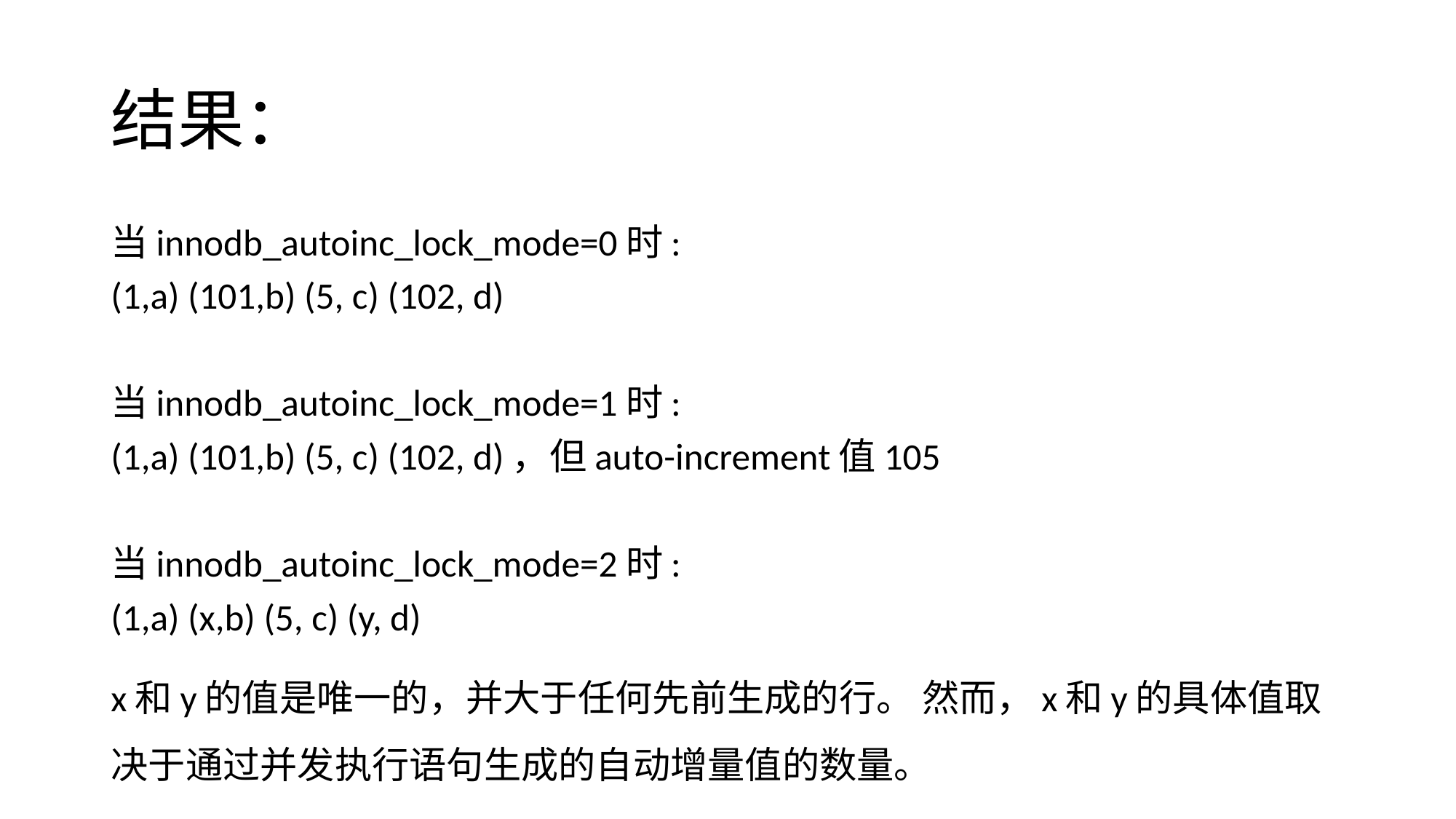

# 结果：
当innodb_autoinc_lock_mode=0时:
(1,a) (101,b) (5, c) (102, d)

当innodb_autoinc_lock_mode=1时:
(1,a) (101,b) (5, c) (102, d)，但auto-increment值105

当innodb_autoinc_lock_mode=2时:
(1,a) (x,b) (5, c) (y, d)
x和y的值是唯一的，并大于任何先前生成的行。 然而，x和y的具体值取决于通过并发执行语句生成的自动增量值的数量。